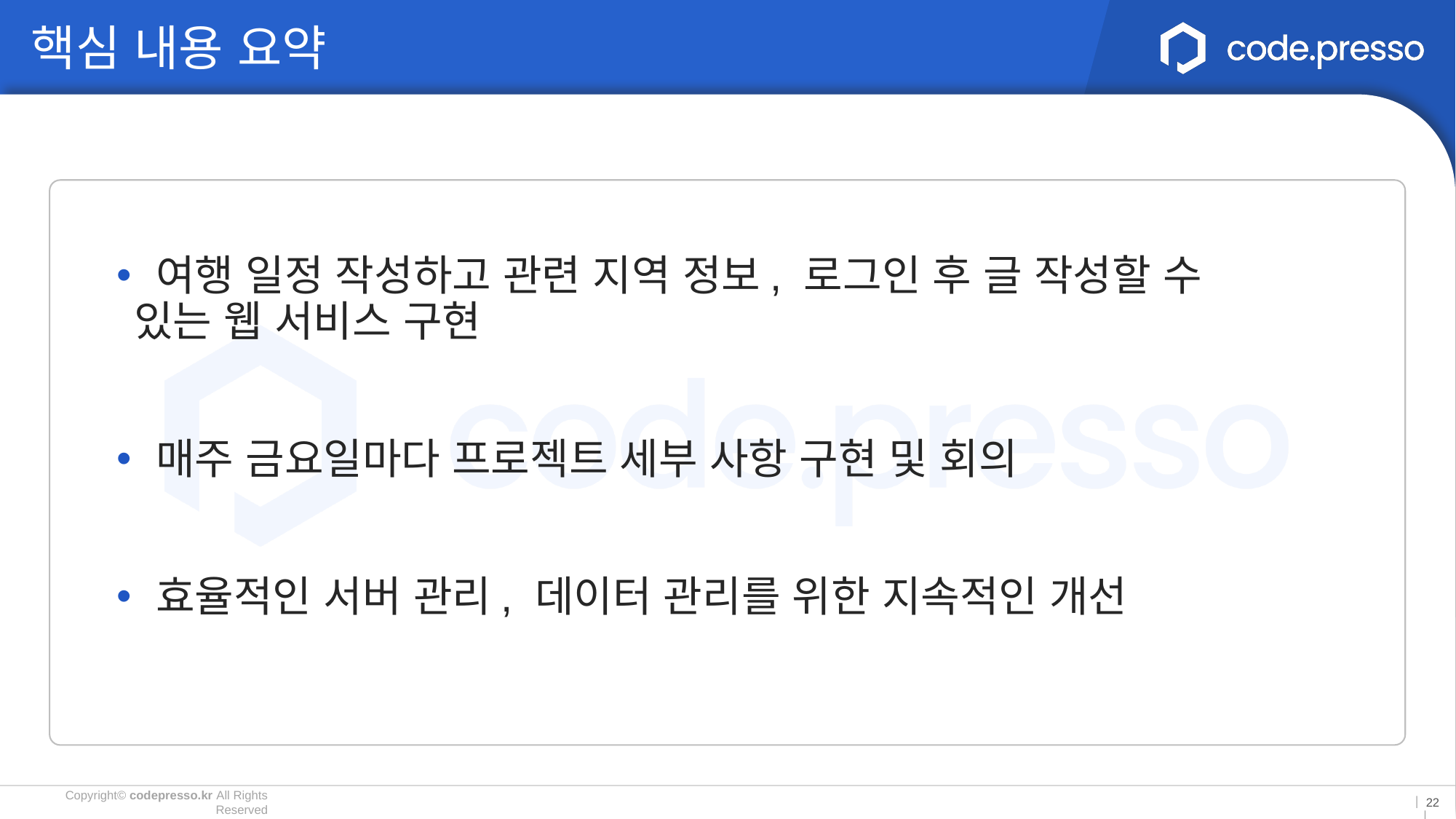

핵심 내용 요약

 여행 일정 작성하고 관련 지역 정보, 로그인 후 글 작성할 수 있는 웹 서비스 구현

 매주 금요일마다 프로젝트 세부 사항 구현 및 회의

 효율적인 서버 관리, 데이터 관리를 위한 지속적인 개선